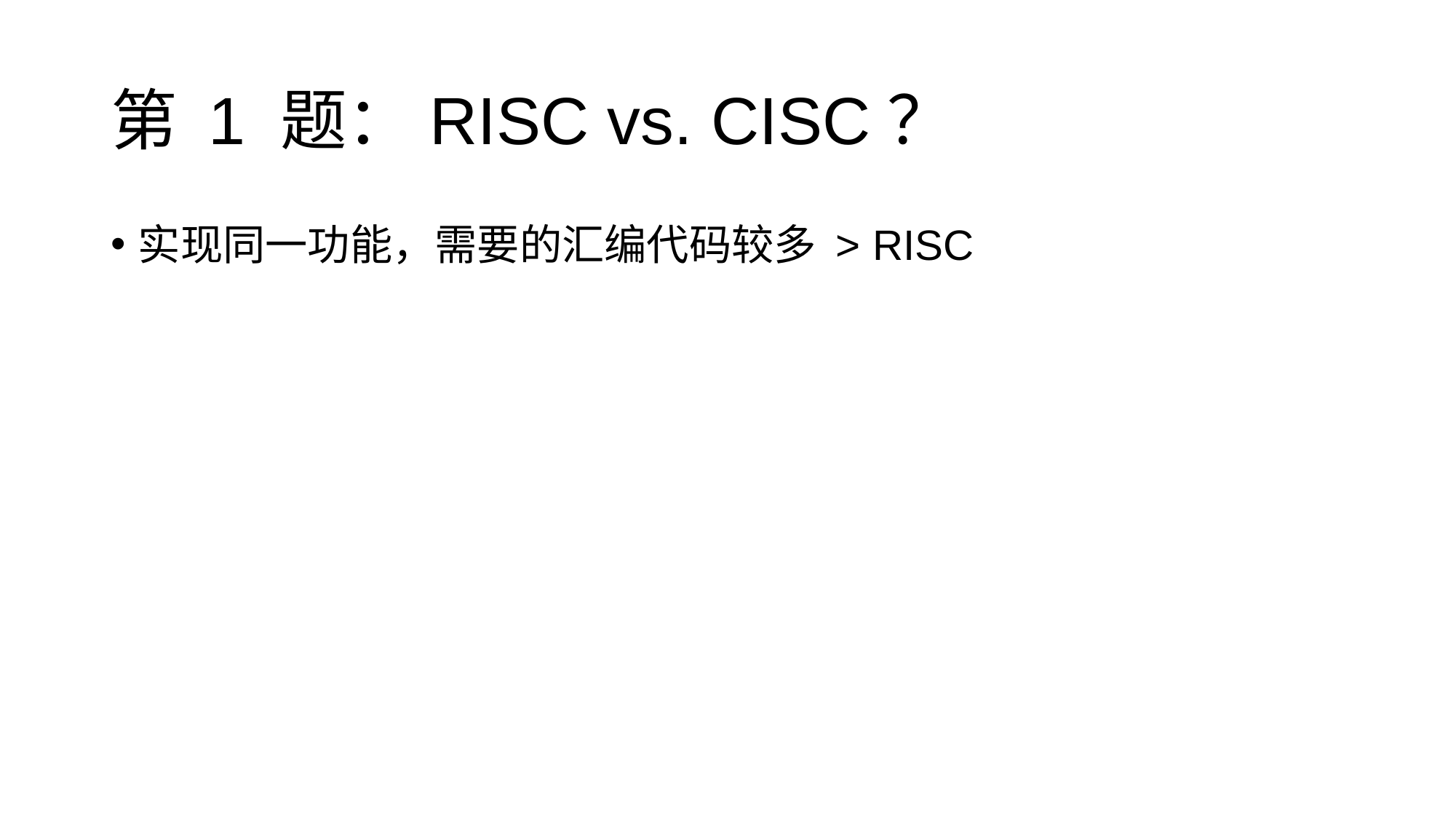

# 第 1 题：RISC vs. CISC？
实现同一功能，需要的汇编代码较多 > RISC
41